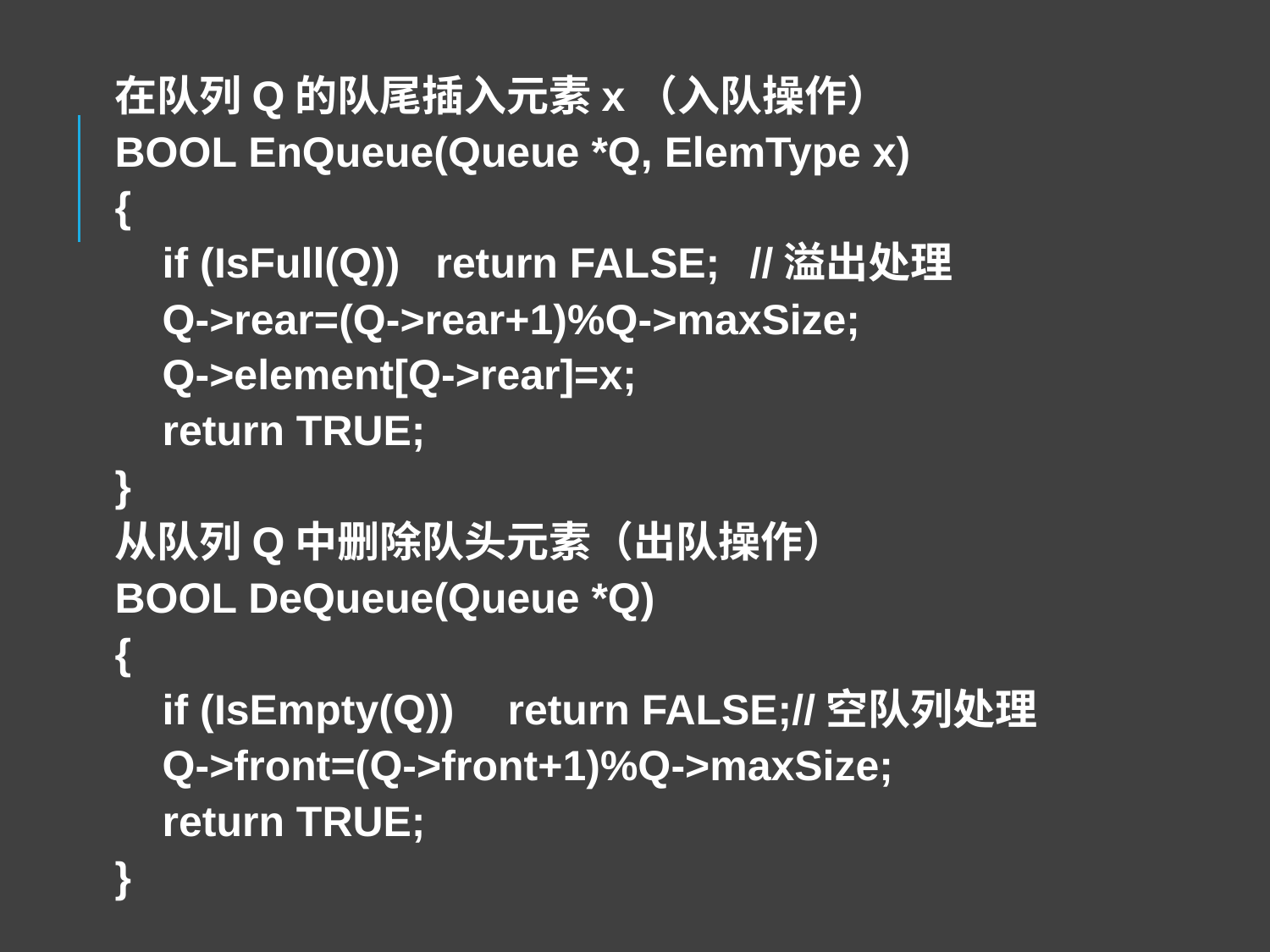

在队列Q的队尾插入元素x（入队操作）
BOOL EnQueue(Queue *Q, ElemType x)
{
    if (IsFull(Q))   return FALSE;	//溢出处理
    Q->rear=(Q->rear+1)%Q->maxSize;
    Q->element[Q->rear]=x;
    return TRUE;
}
从队列Q中删除队头元素（出队操作）
BOOL DeQueue(Queue *Q)
{
    if (IsEmpty(Q))	 return FALSE;//空队列处理
    Q->front=(Q->front+1)%Q->maxSize;
    return TRUE;
}